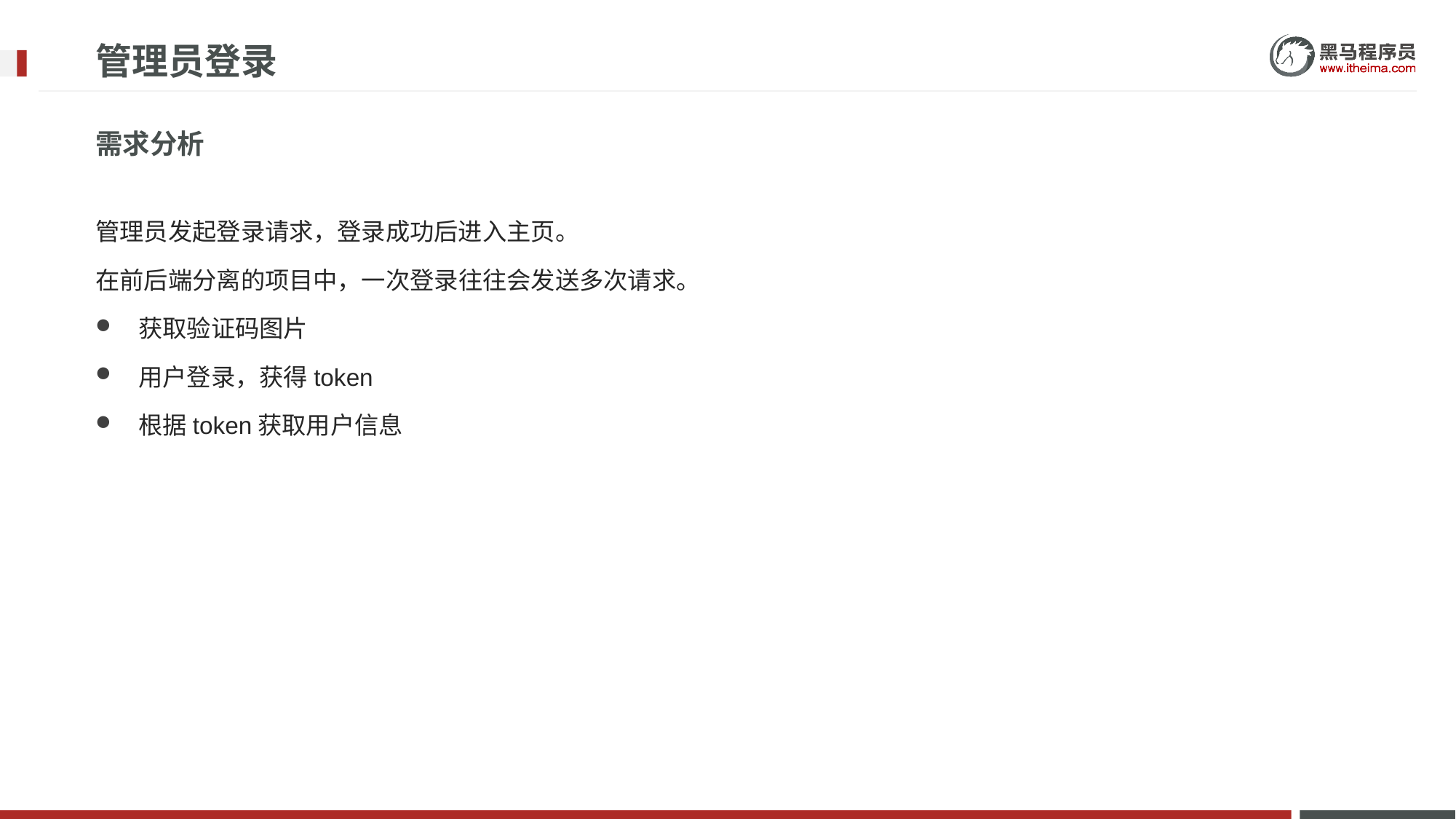

# 管理员登录
需求分析
管理员发起登录请求，登录成功后进入主页。
在前后端分离的项目中，一次登录往往会发送多次请求。
获取验证码图片
用户登录，获得token
根据token获取用户信息